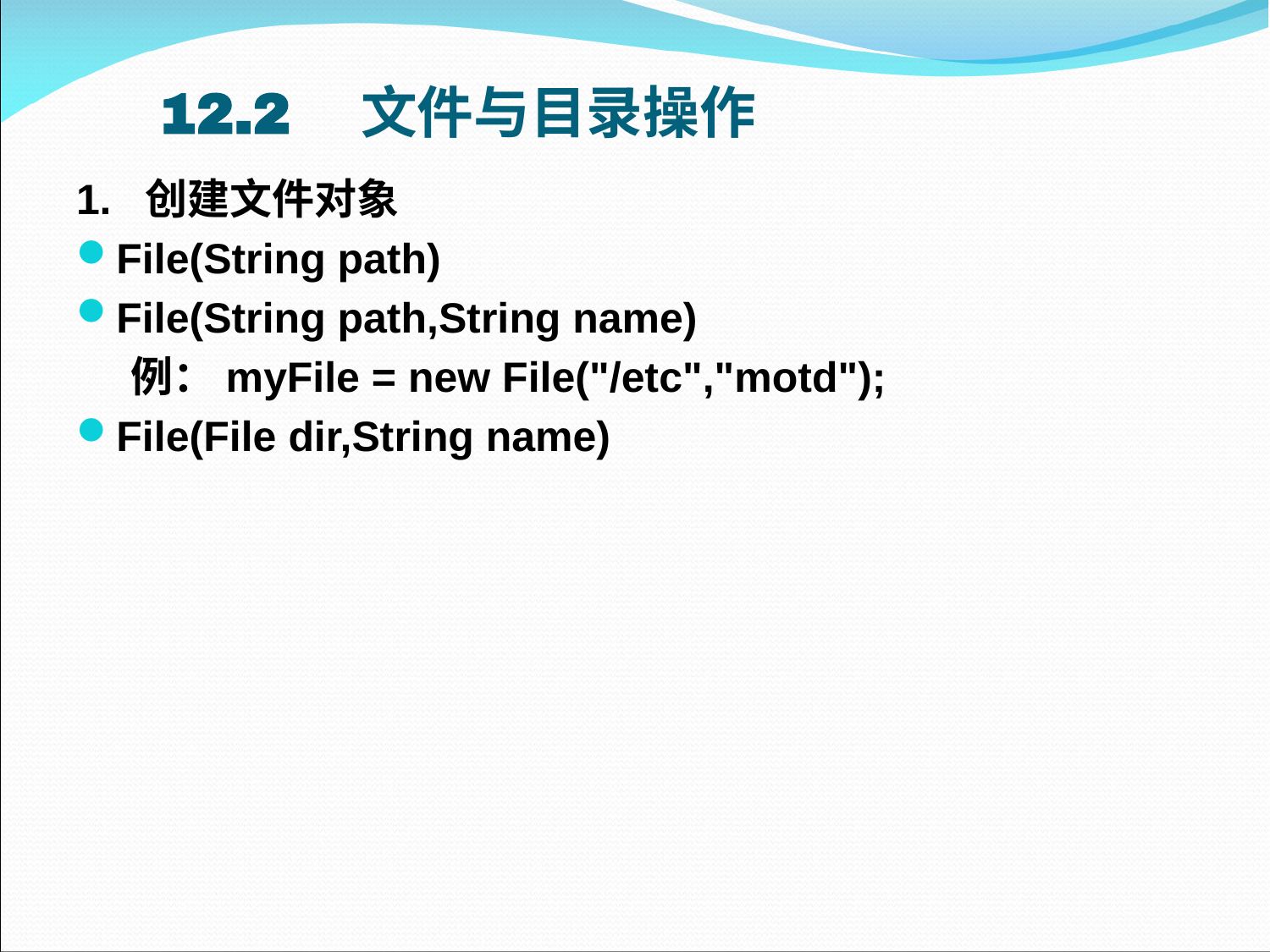

# 12.2   文件与目录操作
1.  创建文件对象
File(String path)
File(String path,String name)
例：myFile = new File("/etc","motd");
File(File dir,String name)